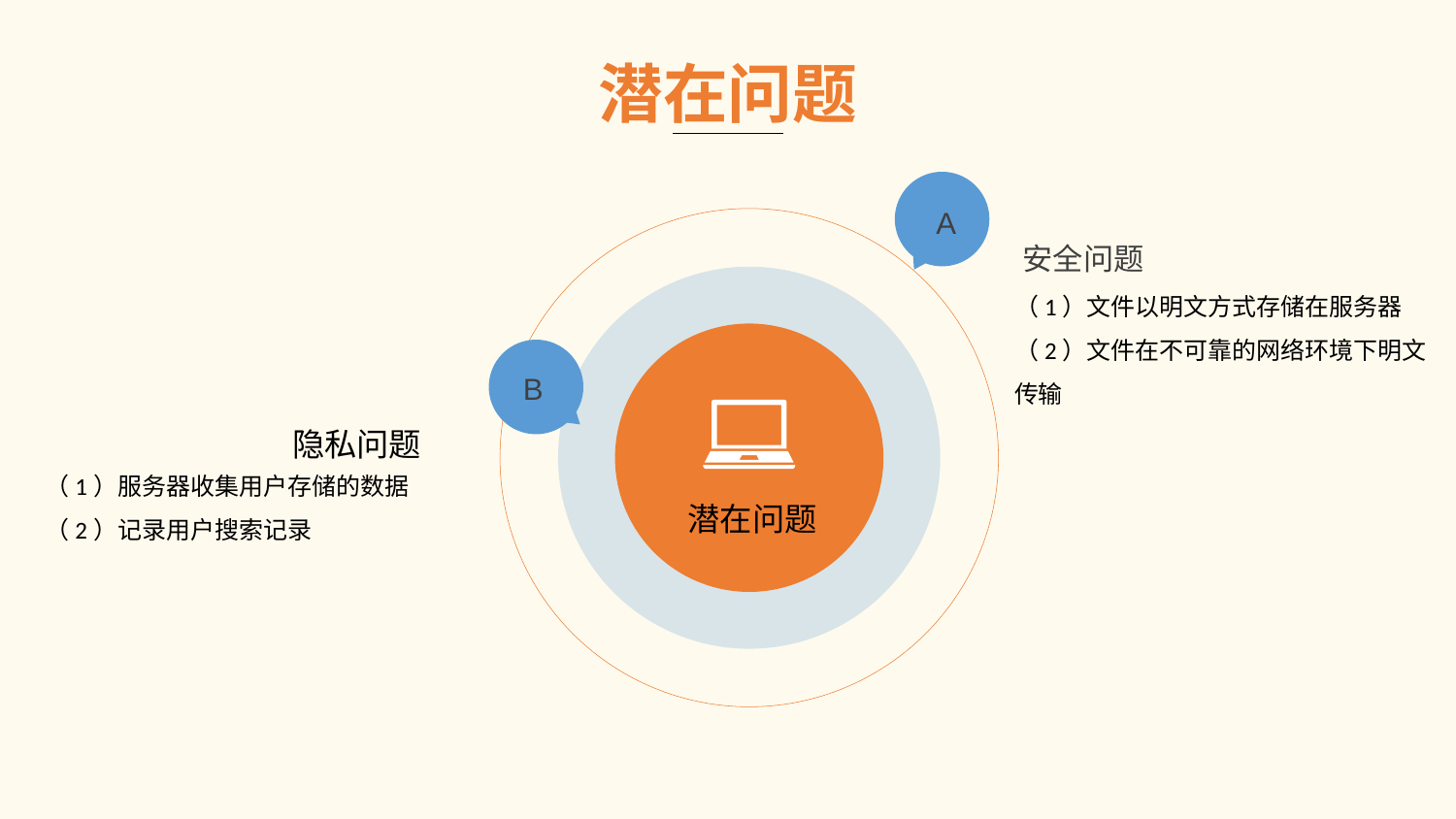

潜在问题

A

安全问题
（1）文件以明文方式存储在服务器
（2）文件在不可靠的网络环境下明文传输

潜在问题

B
隐私问题
（1）服务器收集用户存储的数据
（2）记录用户搜索记录